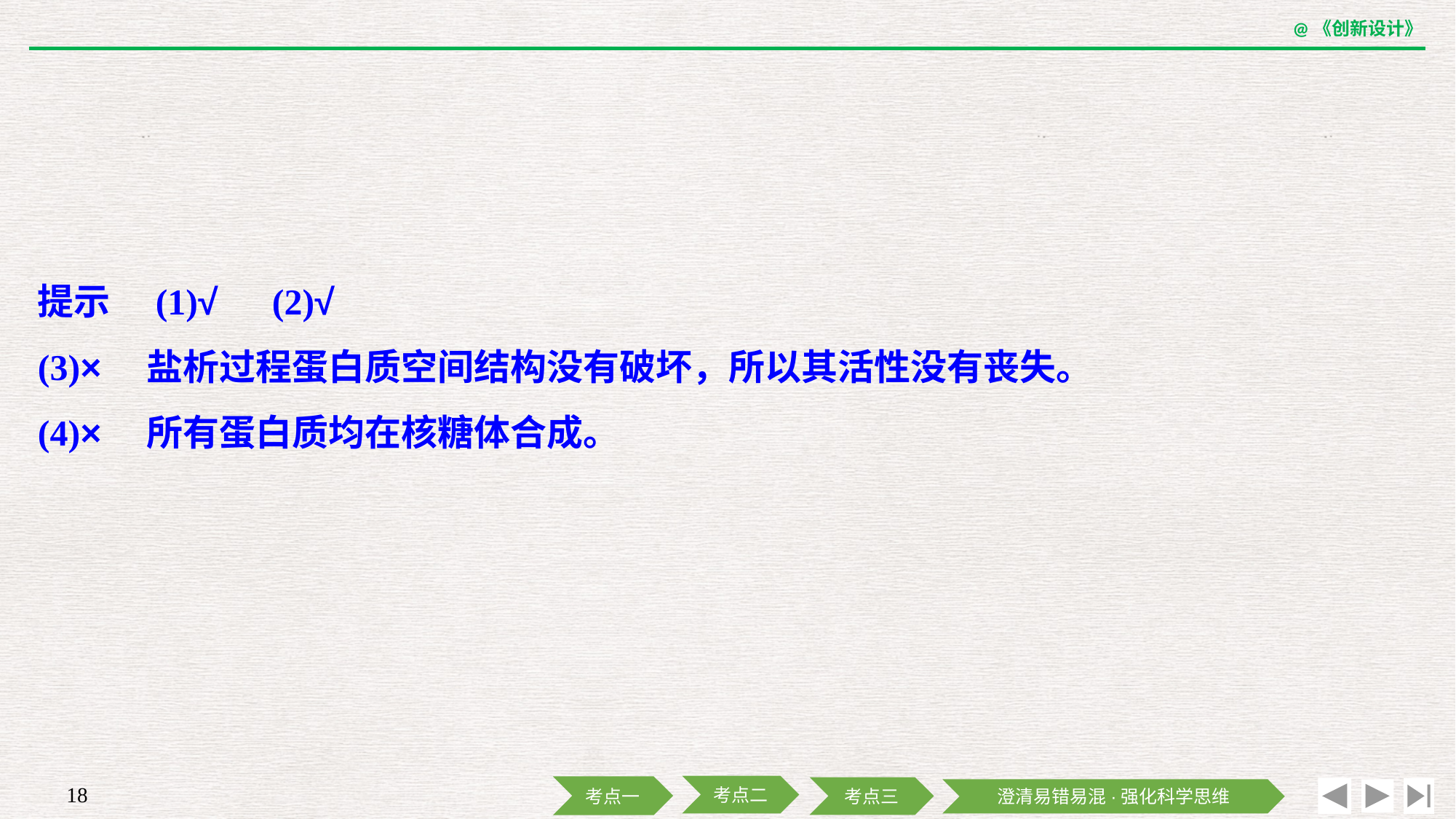

提示　(1)√　(2)√
(3)×　盐析过程蛋白质空间结构没有破坏，所以其活性没有丧失。
(4)×　所有蛋白质均在核糖体合成。